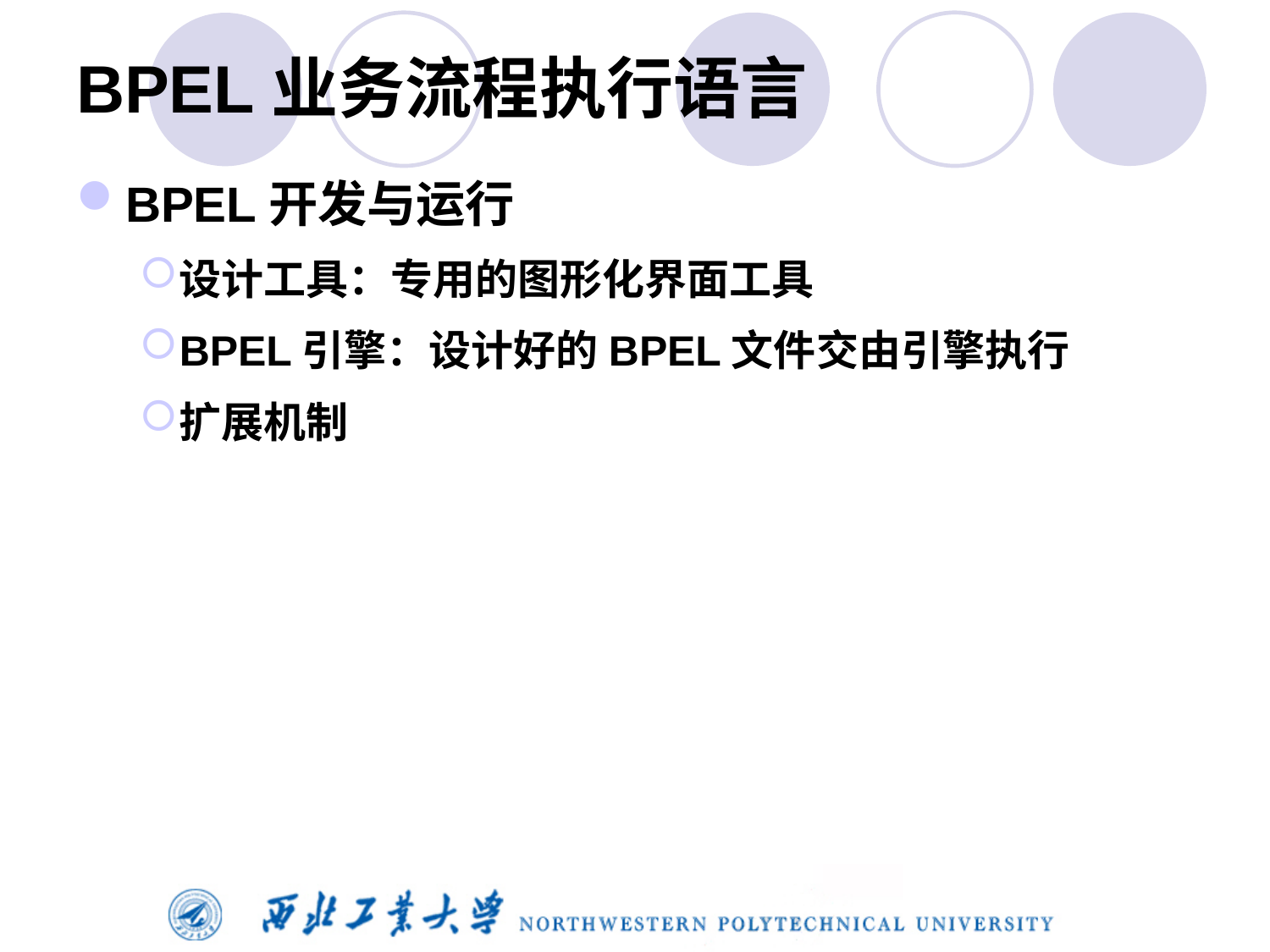

# BPEL业务流程执行语言
BPEL开发与运行
设计工具：专用的图形化界面工具
BPEL引擎：设计好的BPEL文件交由引擎执行
扩展机制